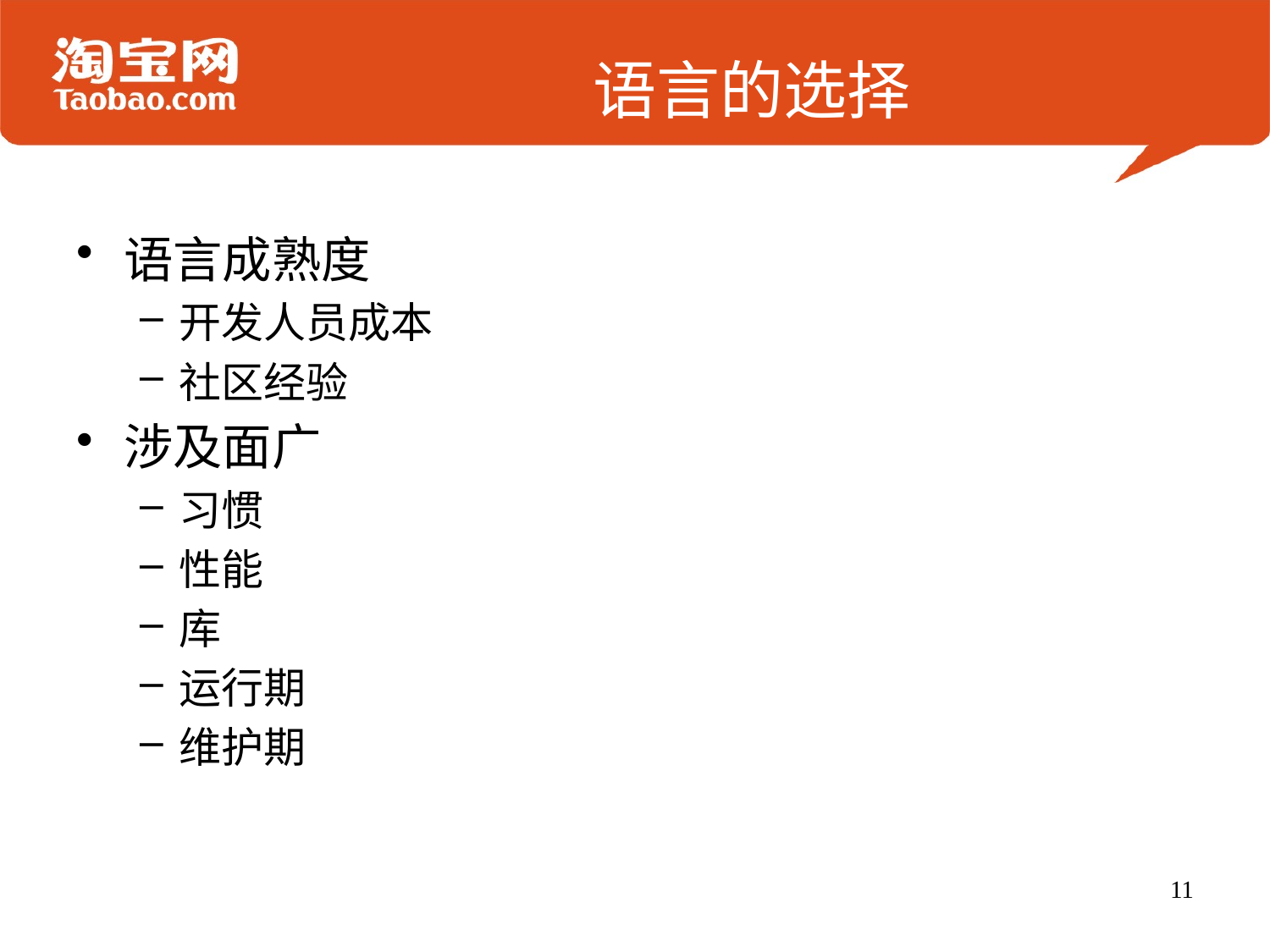

# 语言的选择
语言成熟度
开发人员成本
社区经验
涉及面广
习惯
性能
库
运行期
维护期

11